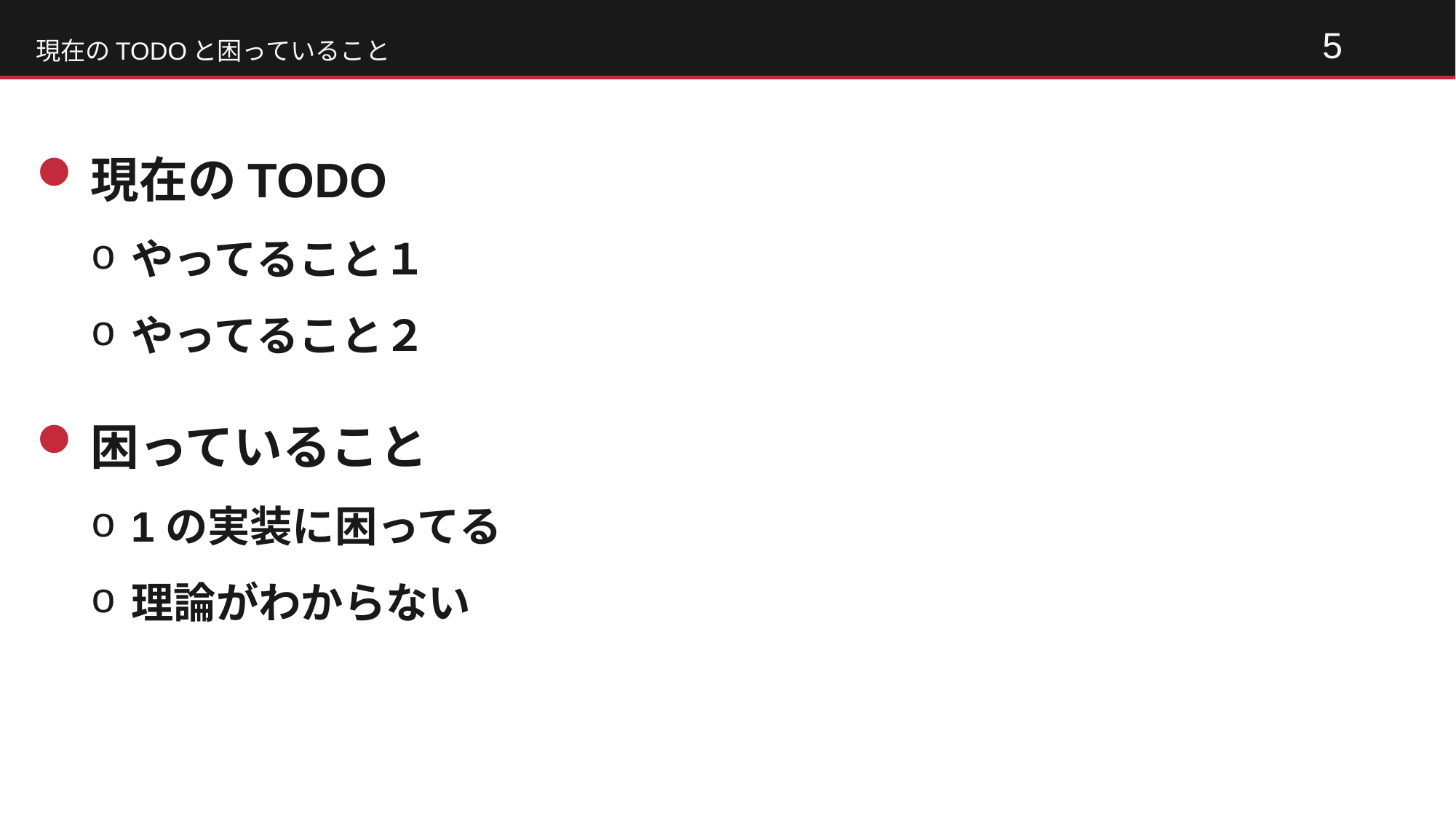

現在のTODOと困っていること
現在のTODO
やってること１
やってること２
困っていること
1の実装に困ってる
理論がわからない